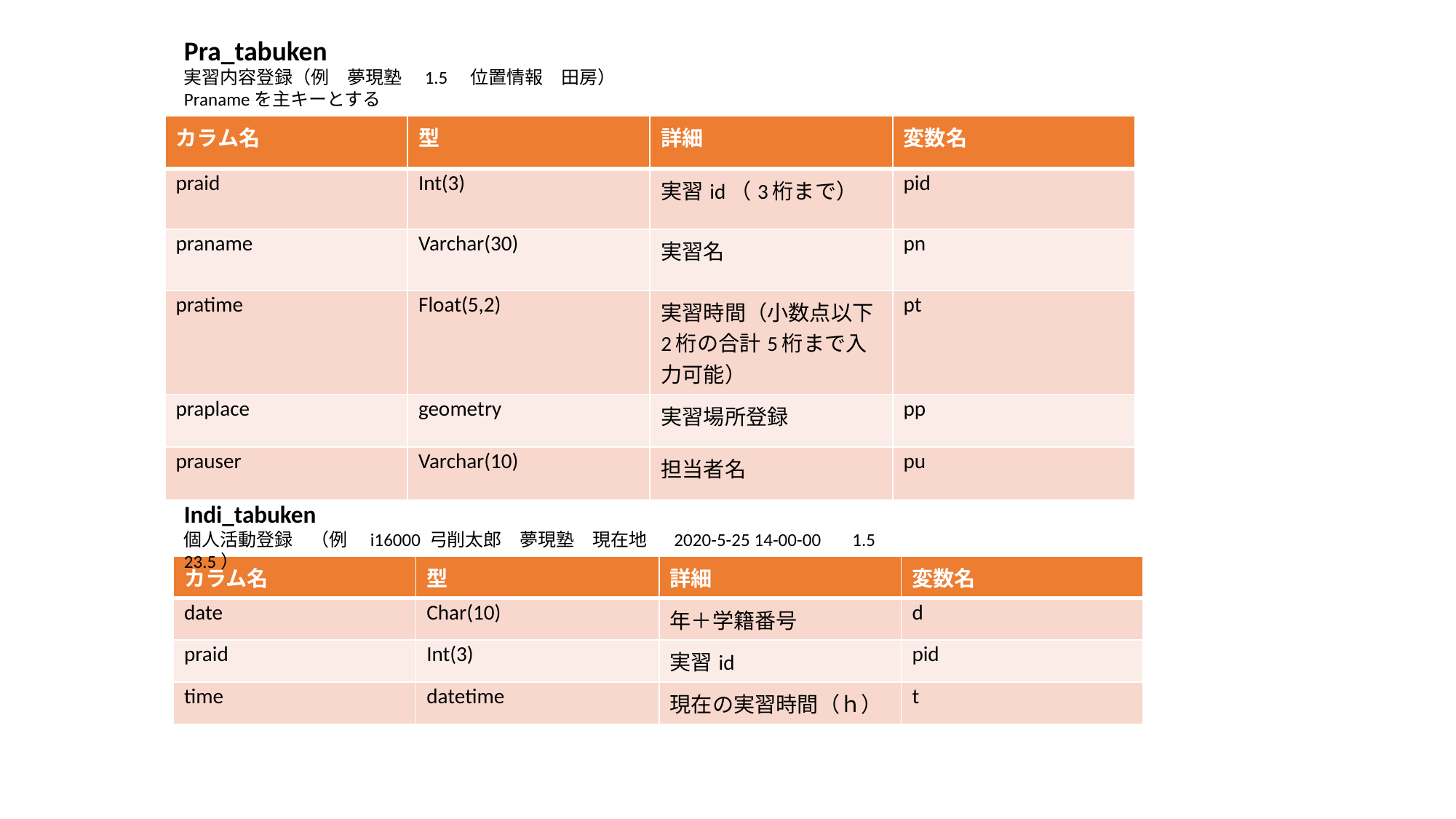

Pra_tabuken
実習内容登録（例　夢現塾　1.5　位置情報　田房）
Pranameを主キーとする
| カラム名 | 型 | 詳細 | 変数名 |
| --- | --- | --- | --- |
| praid | Int(3) | 実習id（3桁まで） | pid |
| praname | Varchar(30) | 実習名 | pn |
| pratime | Float(5,2) | 実習時間（小数点以下2桁の合計5桁まで入力可能） | pt |
| praplace | geometry | 実習場所登録 | pp |
| prauser | Varchar(10) | 担当者名 | pu |
Indi_tabuken
個人活動登録　（例　i16000 弓削太郎　夢現塾　現在地　 2020-5-25 14-00-00 　1.5　23.5）
| カラム名 | 型 | 詳細 | 変数名 |
| --- | --- | --- | --- |
| date | Char(10) | 年＋学籍番号 | d |
| praid | Int(3) | 実習id | pid |
| time | datetime | 現在の実習時間（ｈ） | t |